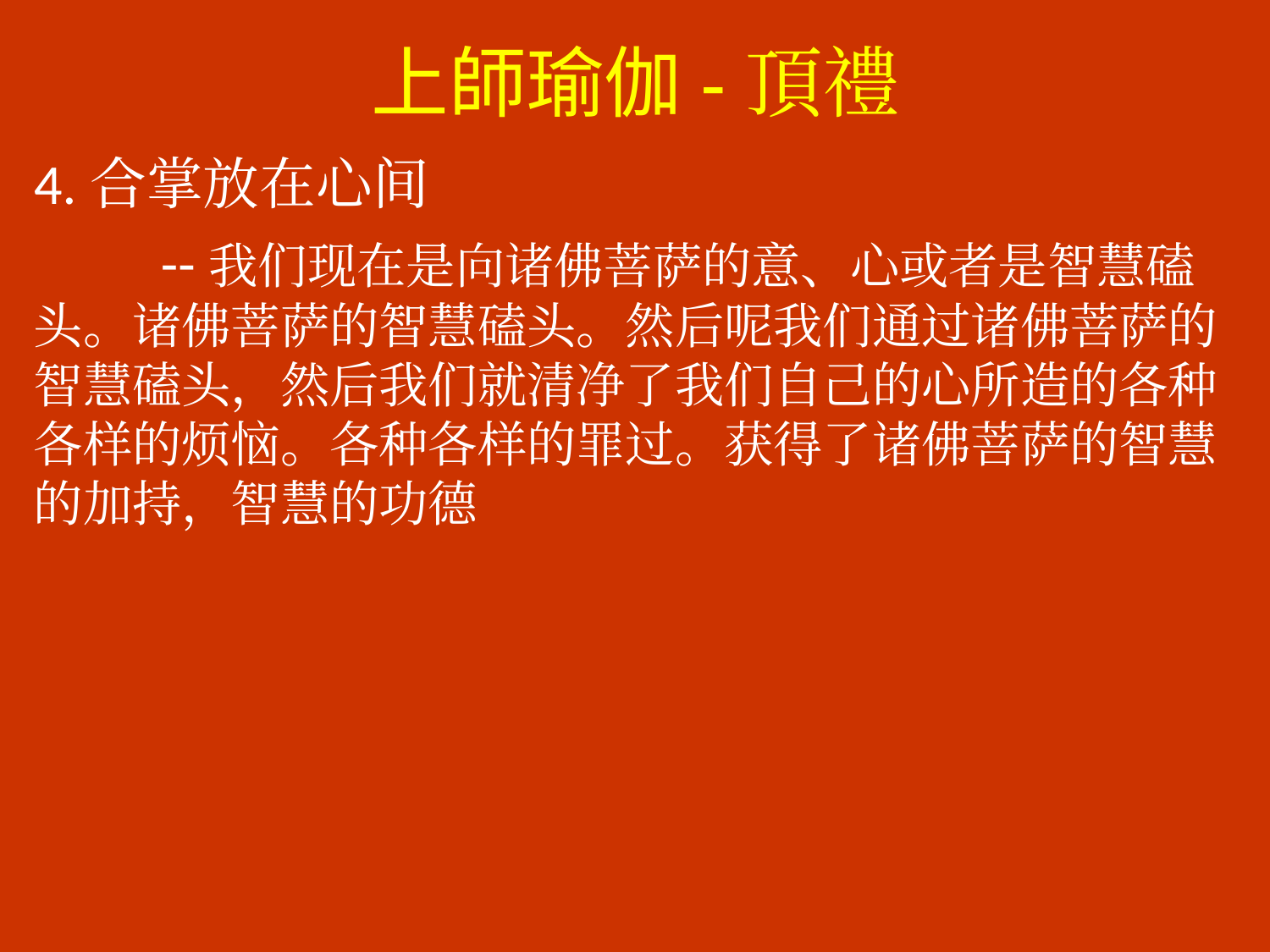

# 上師瑜伽-頂禮
4.合掌放在心间
	--我们现在是向诸佛菩萨的意、心或者是智慧磕头。诸佛菩萨的智慧磕头。然后呢我们通过诸佛菩萨的智慧磕头，然后我们就清净了我们自己的心所造的各种各样的烦恼。各种各样的罪过。获得了诸佛菩萨的智慧的加持，智慧的功德